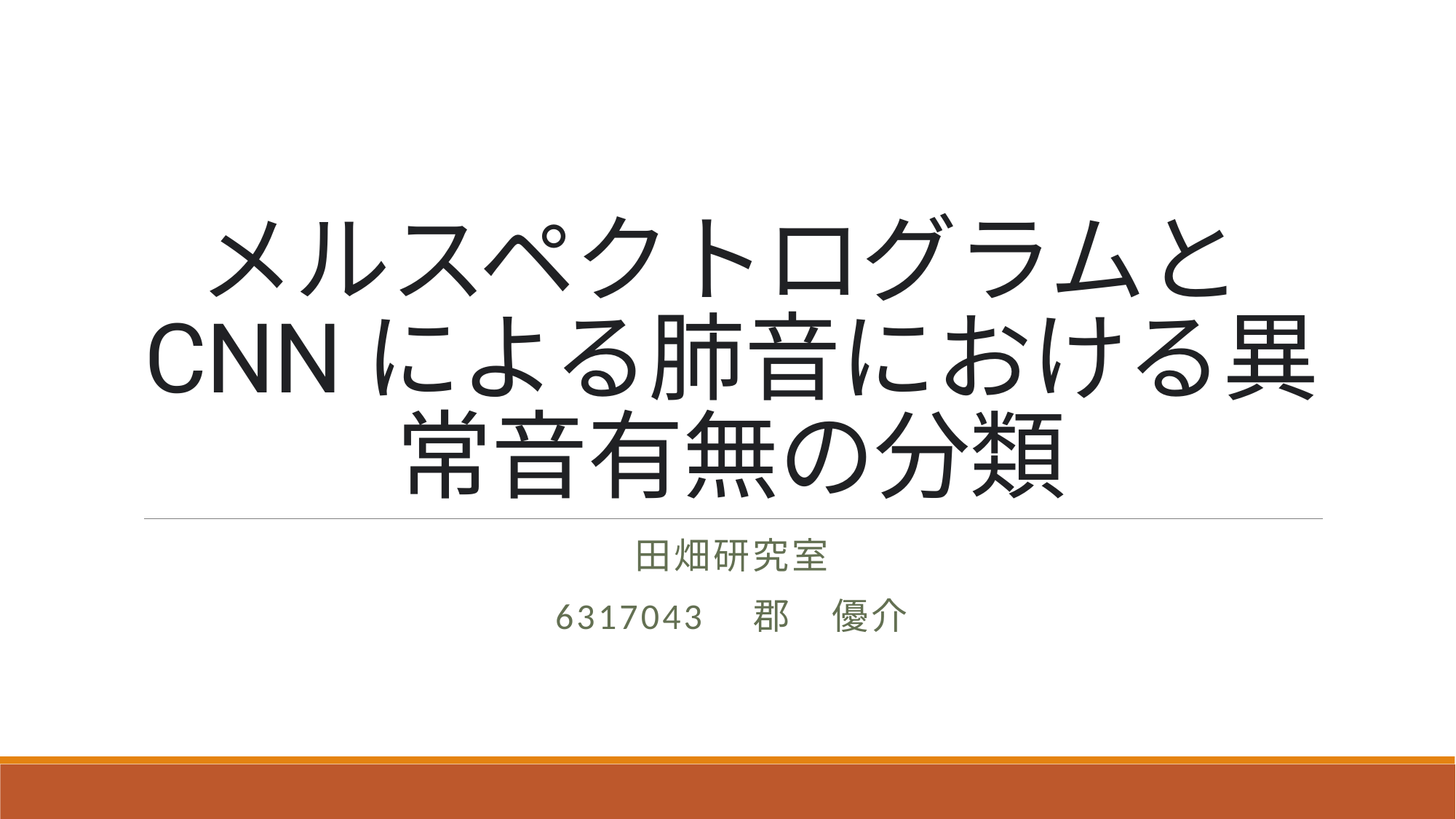

# メルスペクトログラムとCNNによる肺音における異常音有無の分類
田畑研究室
6317043　郡　優介